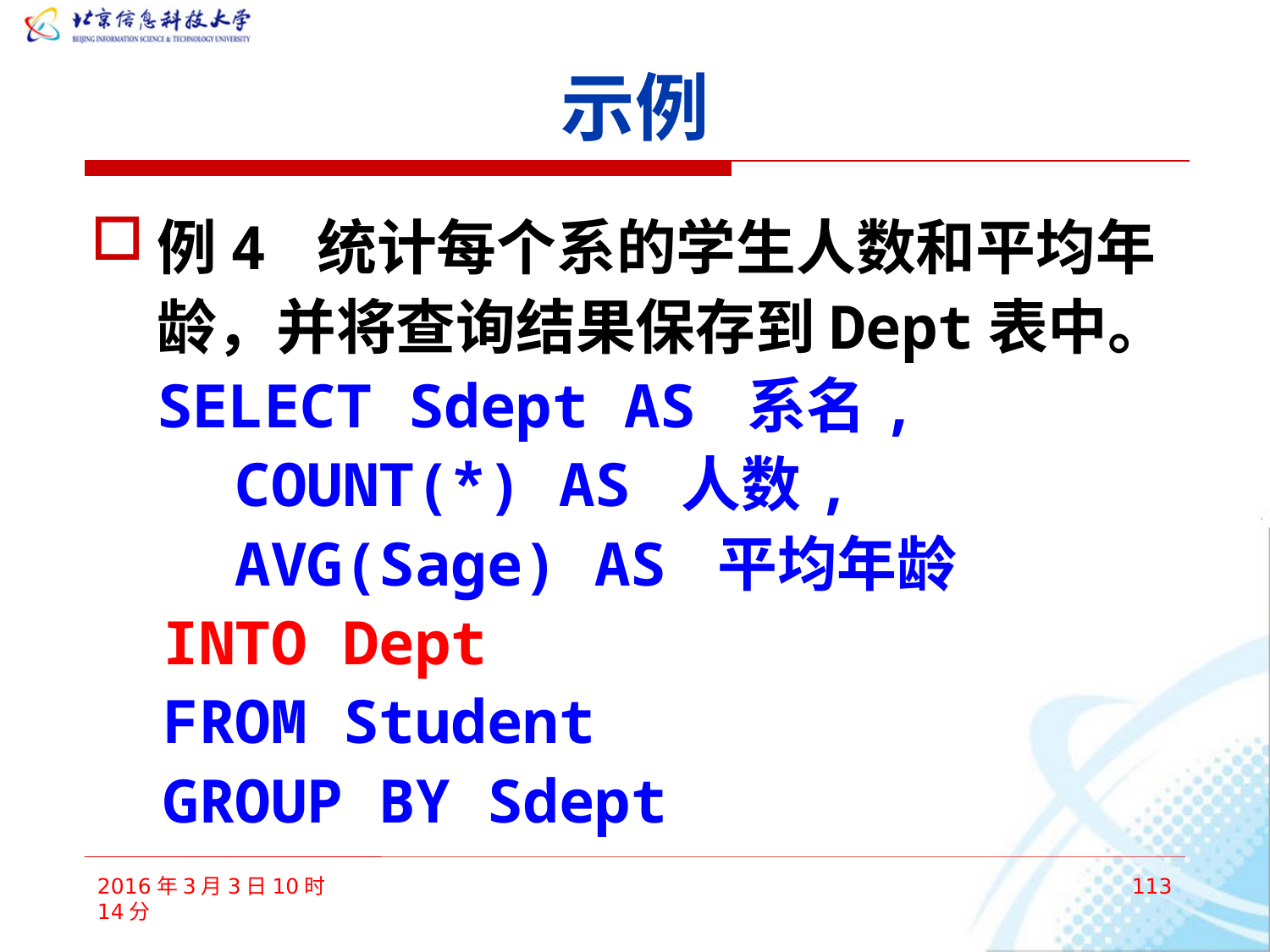

# 示例
例4 统计每个系的学生人数和平均年龄，并将查询结果保存到Dept表中。
	SELECT Sdept AS 系名,
    COUNT(*) AS 人数,
    AVG(Sage) AS 平均年龄
  INTO Dept
  FROM Student
  GROUP BY Sdept
2016年3月3日10时14分
113